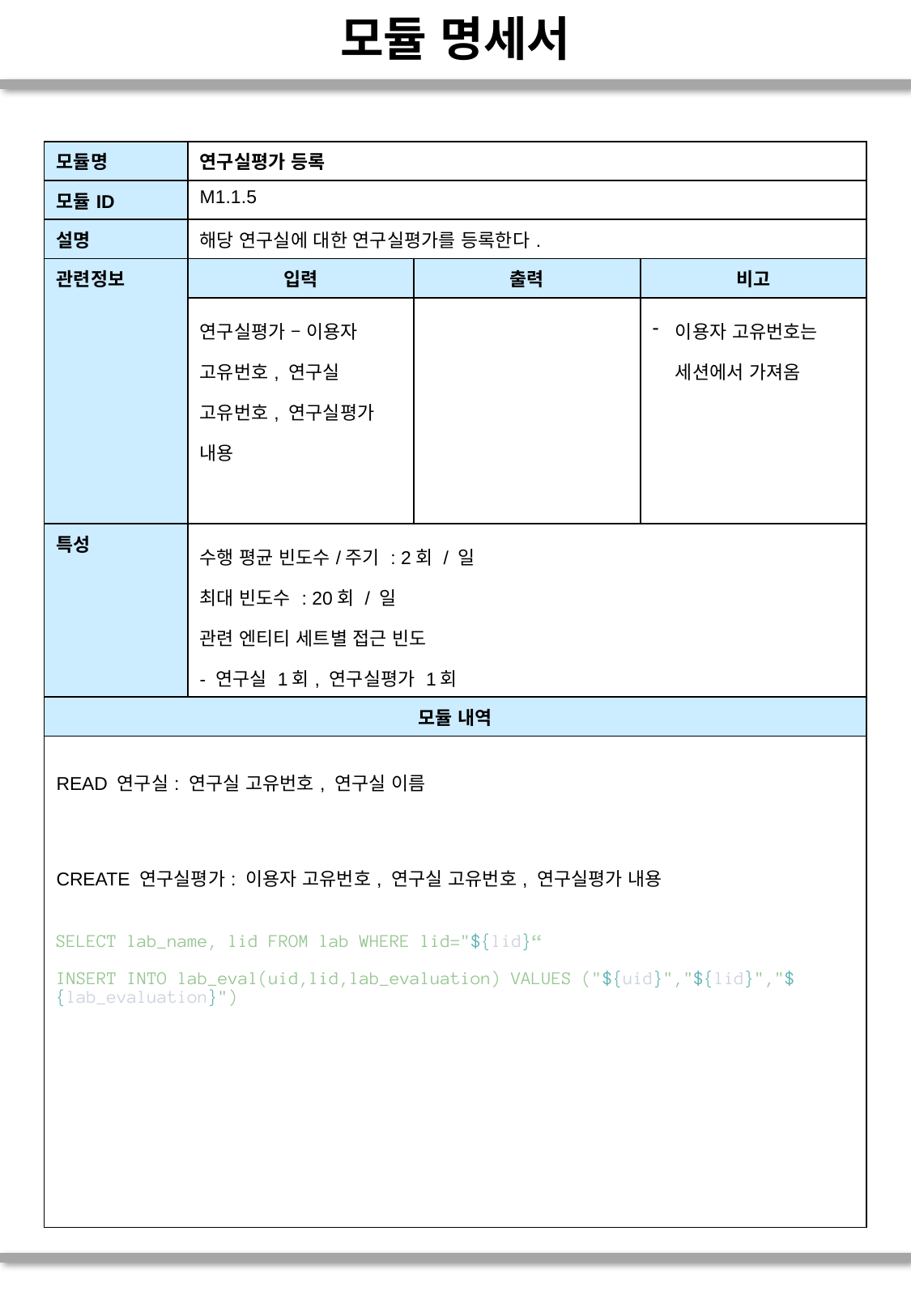

# 모듈 명세서
| 모듈명 | 연구실평가 등록 |  |  |
| --- | --- | --- | --- |
| 모듈ID | M1.1.5 |  |  |
| 설명 | 해당 연구실에 대한 연구실평가를 등록한다. |  |  |
| 관련정보 | 입력 | 출력 | 비고 |
|  | 연구실평가 – 이용자 고유번호, 연구실 고유번호, 연구실평가 내용 |  | 이용자 고유번호는 세션에서 가져옴 |
| 특성 | 수행 평균 빈도수/주기 : 2회 / 일 최대 빈도수 : 20회 / 일 관련 엔티티 세트별 접근 빈도 - 연구실 1회, 연구실평가 1회 |  |  |
| 모듈 내역 |  |  |  |
| READ 연구실: 연구실 고유번호, 연구실 이름 CREATE 연구실평가: 이용자 고유번호, 연구실 고유번호, 연구실평가 내용 SELECT lab\_name, lid FROM lab WHERE lid="${lid}“ INSERT INTO lab\_eval(uid,lid,lab\_evaluation) VALUES ("${uid}","${lid}","${lab\_evaluation}") |  |  |  |